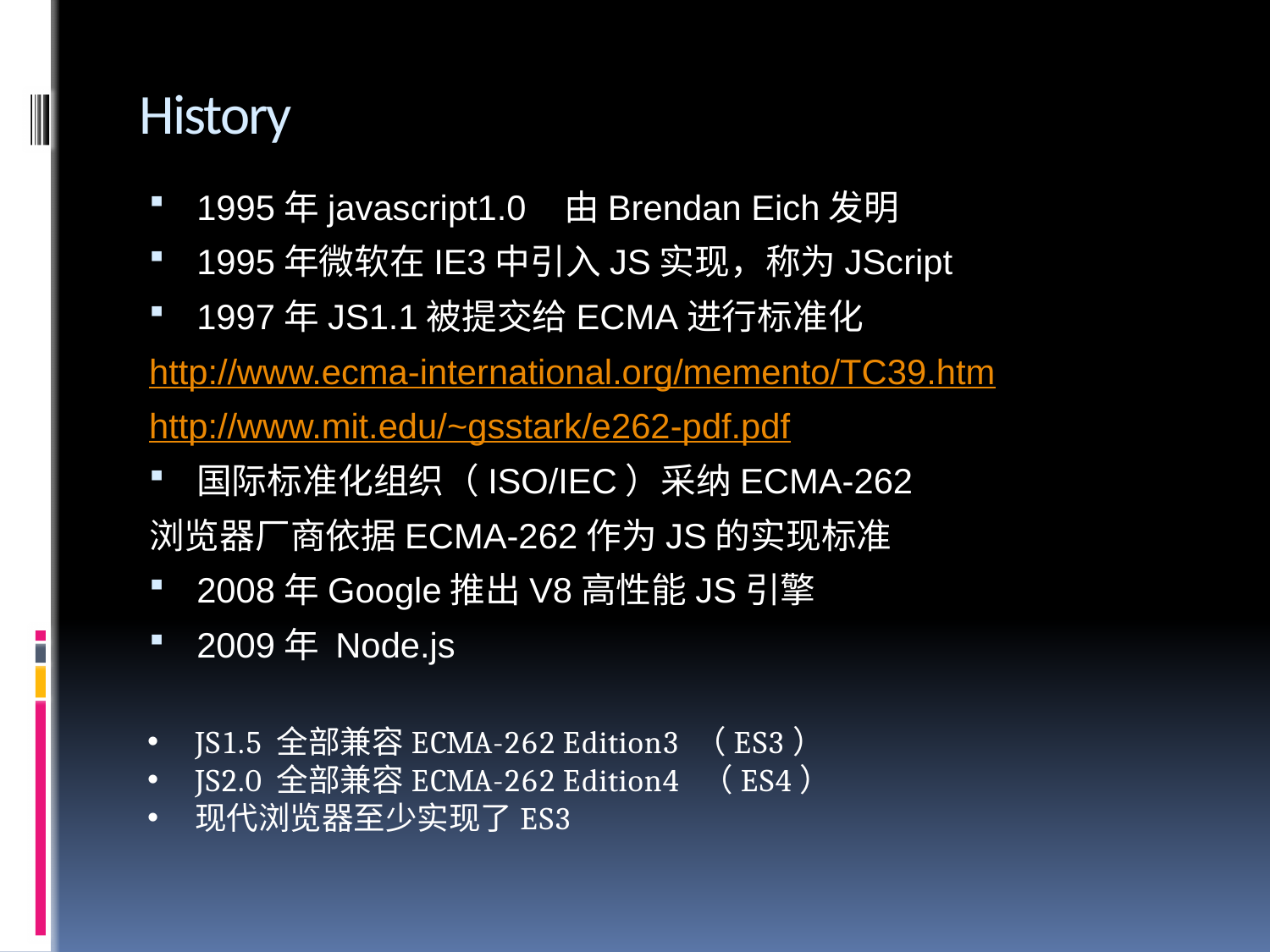

# History
1995年javascript1.0   由Brendan Eich发明
1995年微软在IE3中引入JS实现，称为JScript
1997年JS1.1被提交给ECMA进行标准化
http://www.ecma-international.org/memento/TC39.htm
http://www.mit.edu/~gsstark/e262-pdf.pdf
国际标准化组织（ISO/IEC）采纳ECMA-262
浏览器厂商依据ECMA-262作为JS的实现标准
2008年Google推出V8高性能JS引擎
2009年 Node.js

JS1.5 全部兼容ECMA-262 Edition3 （ES3）
JS2.0 全部兼容ECMA-262 Edition4  （ES4）
现代浏览器至少实现了ES3